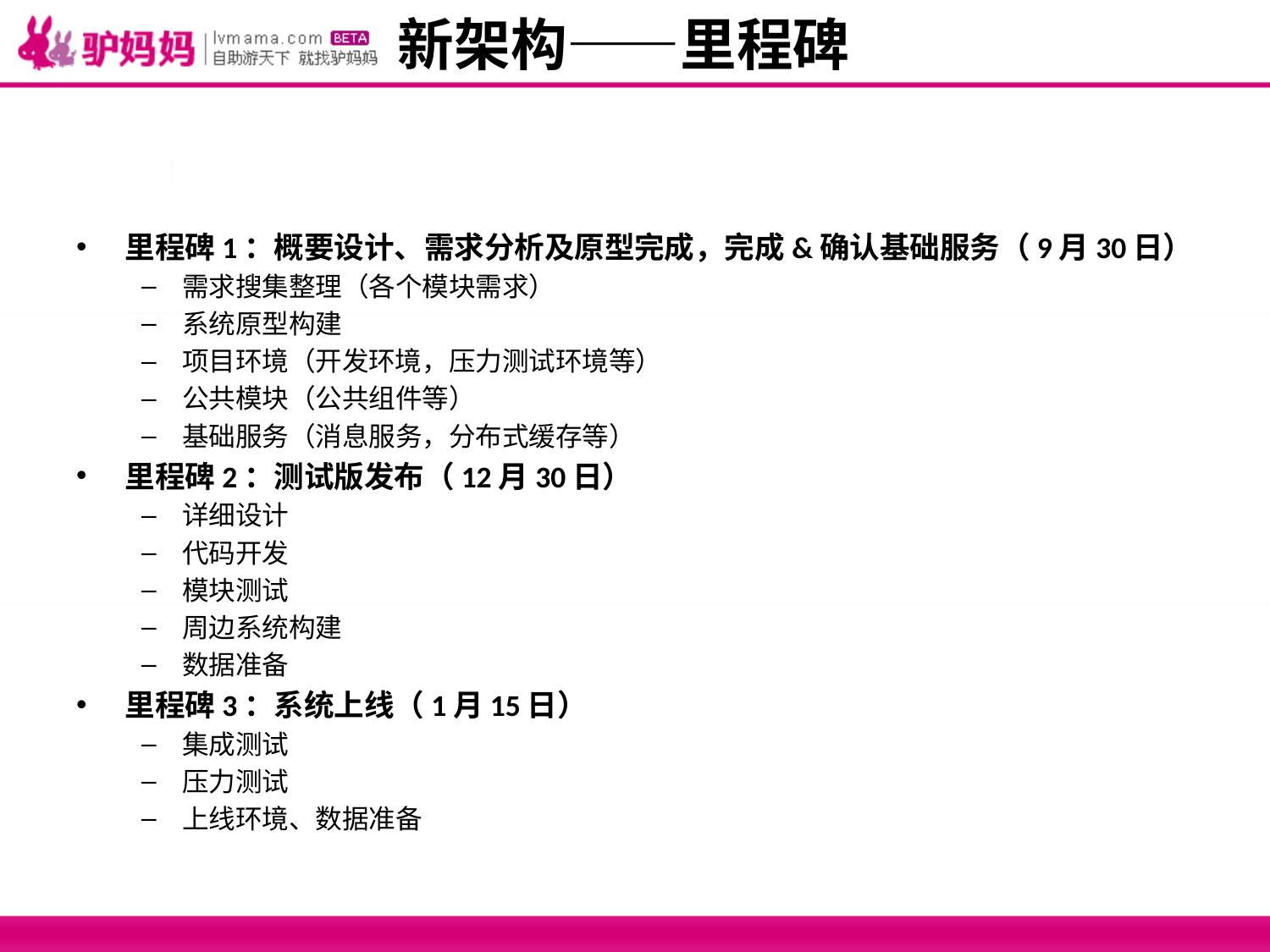

# 新架构——里程碑
里程碑1：概要设计、需求分析及原型完成，完成&确认基础服务（9月30日）
需求搜集整理（各个模块需求）
系统原型构建
项目环境（开发环境，压力测试环境等）
公共模块（公共组件等）
基础服务（消息服务，分布式缓存等）
里程碑2：测试版发布（12月30日）
详细设计
代码开发
模块测试
周边系统构建
数据准备
里程碑3：系统上线（1月15日）
集成测试
压力测试
上线环境、数据准备